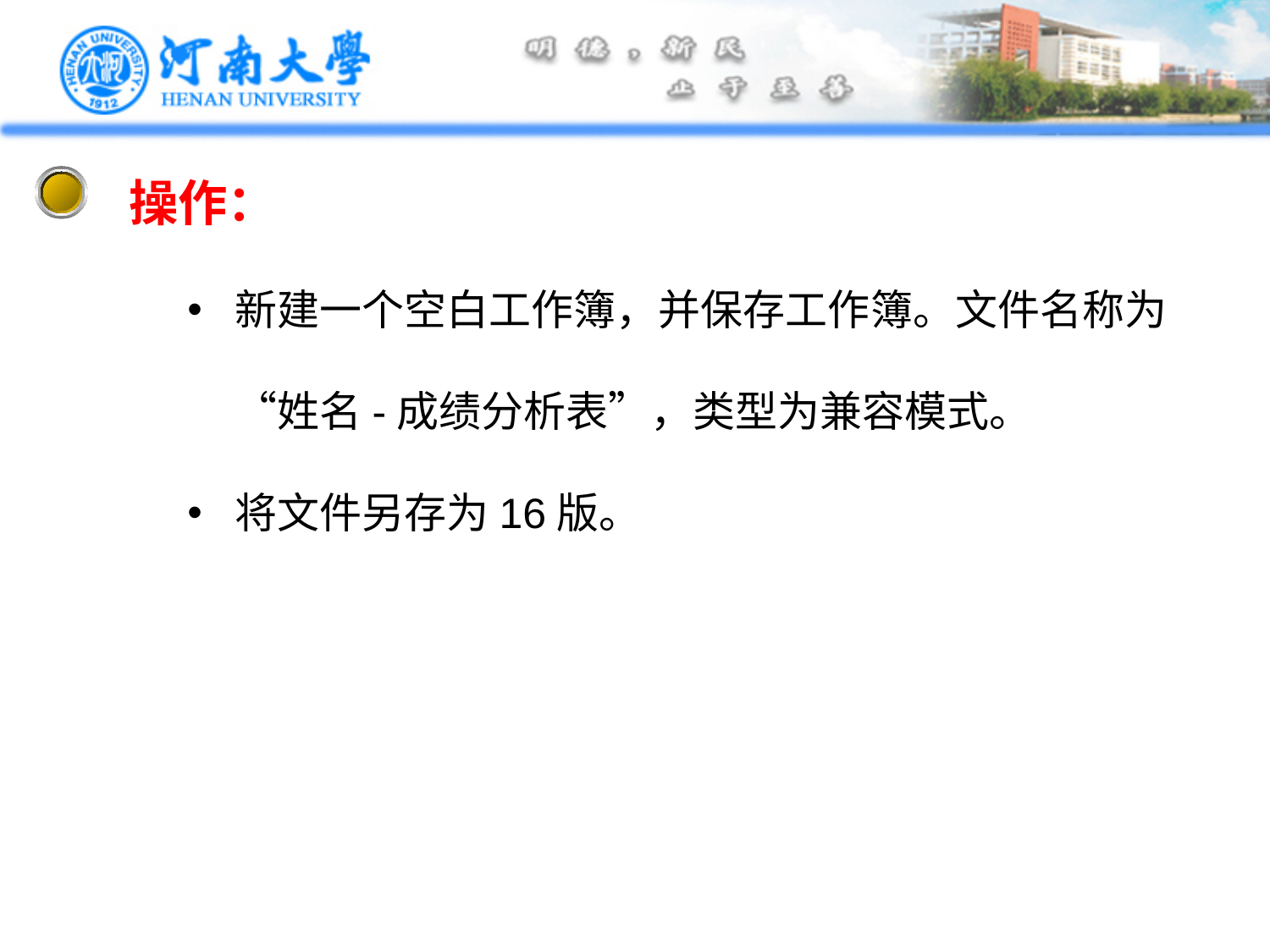

操作：

新建一个空白工作簿，并保存工作簿。文件名称为“姓名-成绩分析表”，类型为兼容模式。
将文件另存为16版。